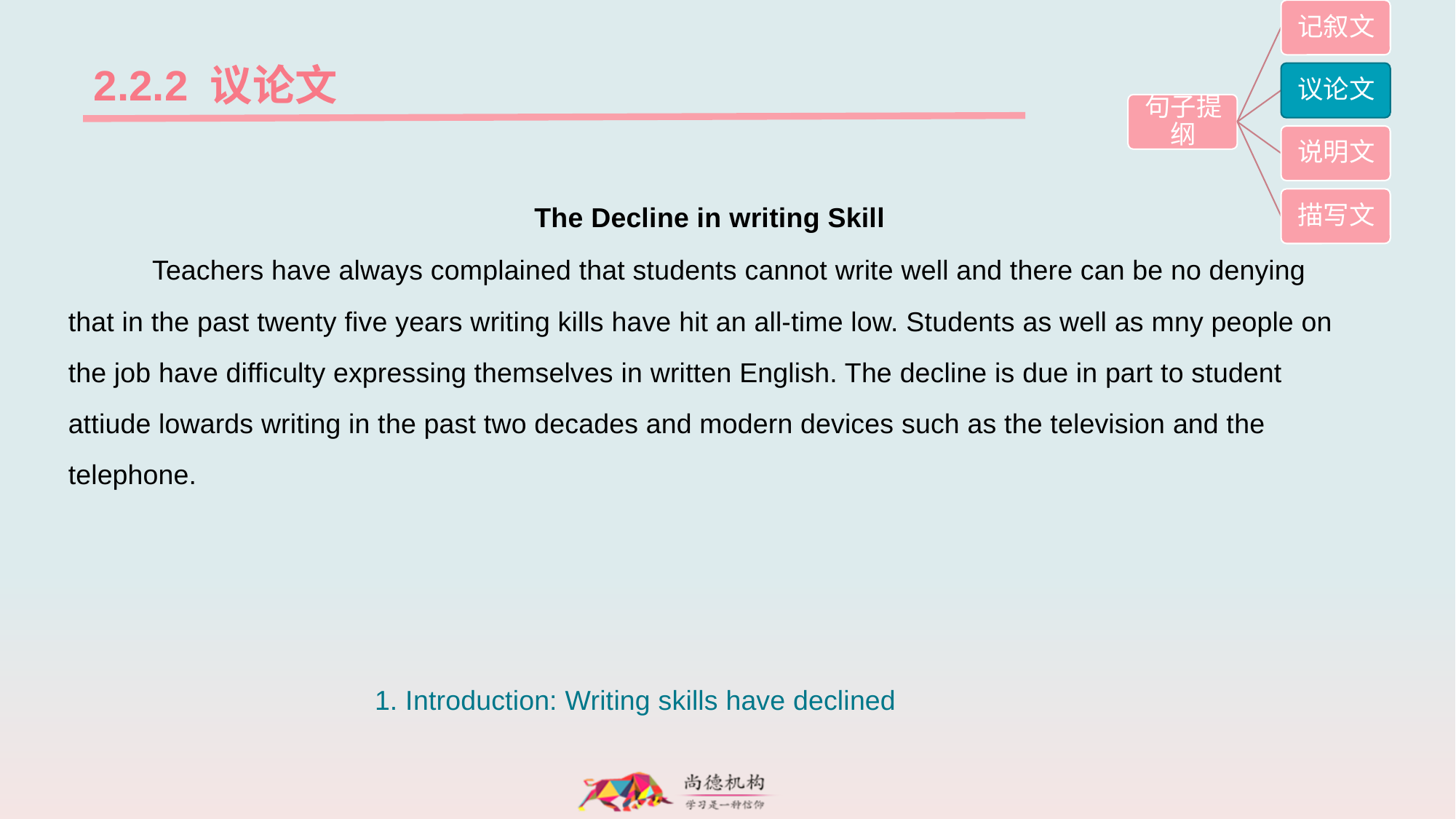

句子提纲

记叙文

议论文

说明文

描写文
2.2.2 议论文
The Decline in writing Skill
         Teachers have always complained that students cannot write well and there can be no denying that in the past twenty five years writing kills have hit an all-time low. Students as well as mny people on the job have difficulty expressing themselves in written English. The decline is due in part to student attiude lowards writing in the past two decades and modern devices such as the television and the telephone.
1. Introduction: Writing skills have declined